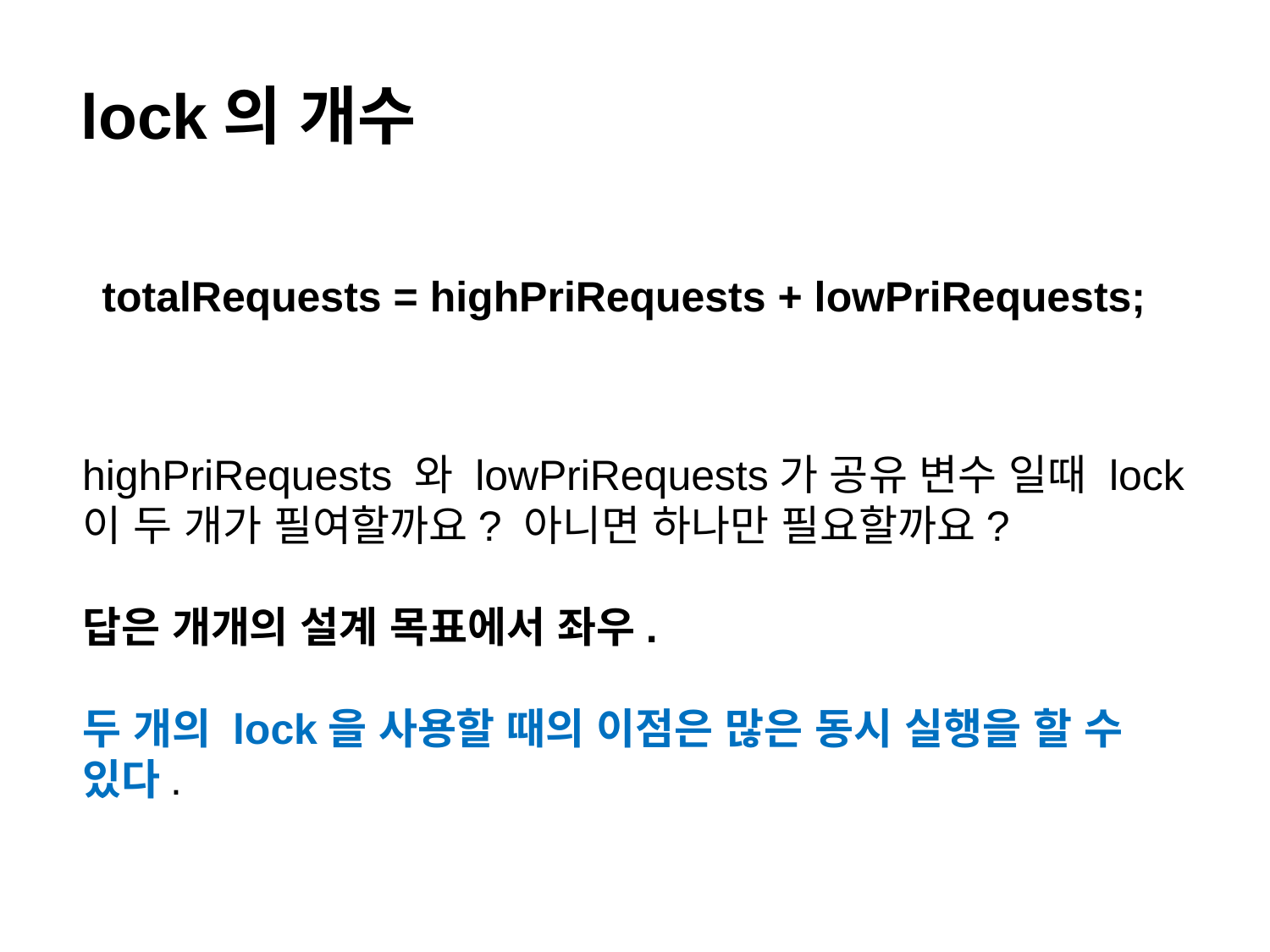

lock의 개수
totalRequests = highPriRequests + lowPriRequests;
highPriRequests 와 lowPriRequests가 공유 변수 일때 lock이 두 개가 필여할까요? 아니면 하나만 필요할까요?

답은 개개의 설계 목표에서 좌우.

두 개의 lock을 사용할 때의 이점은 많은 동시 실행을 할 수 있다.